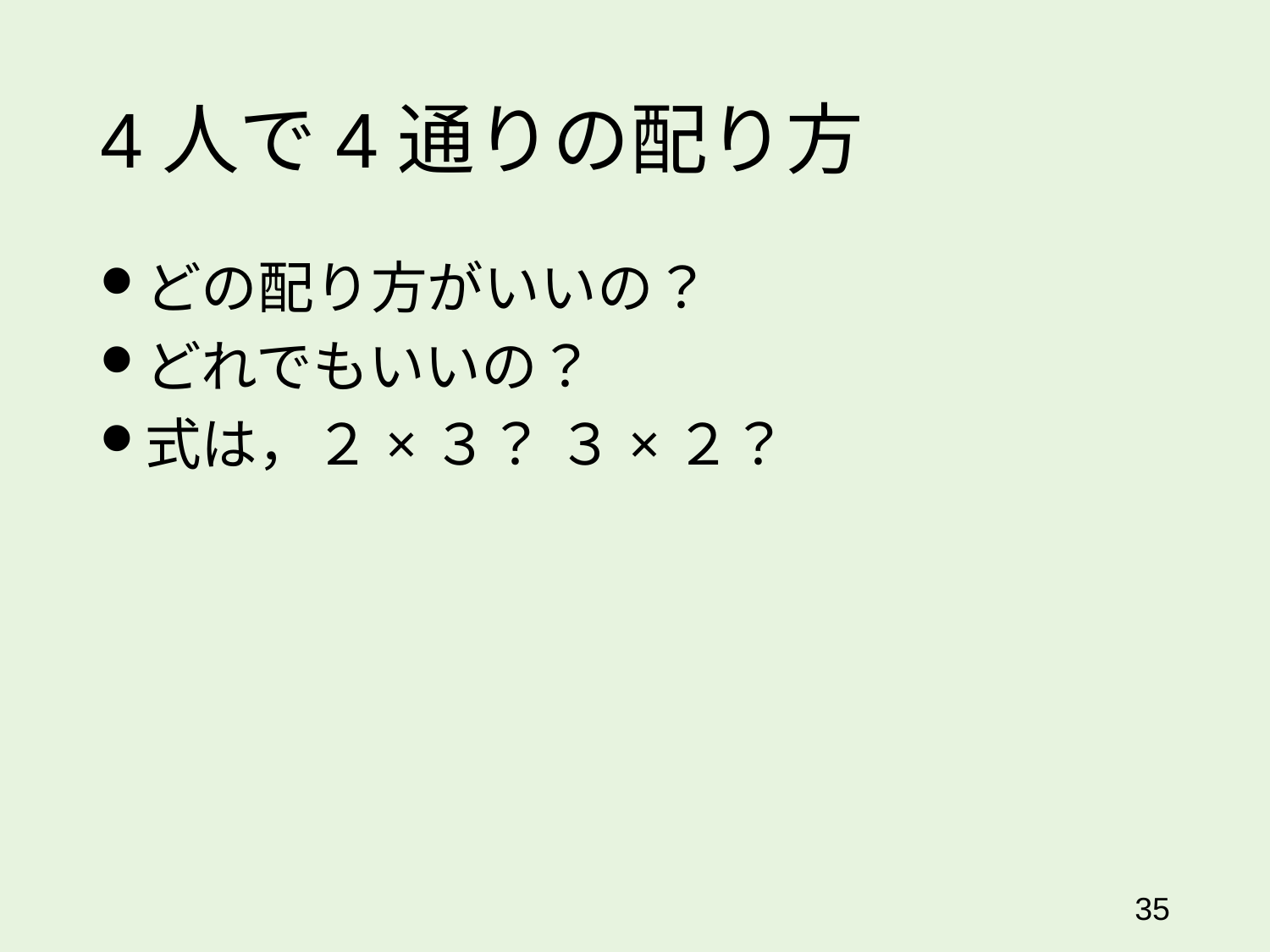

# 4人で4通りの配り方
どの配り方がいいの？
どれでもいいの？
式は，２×３？ ３×２？
35